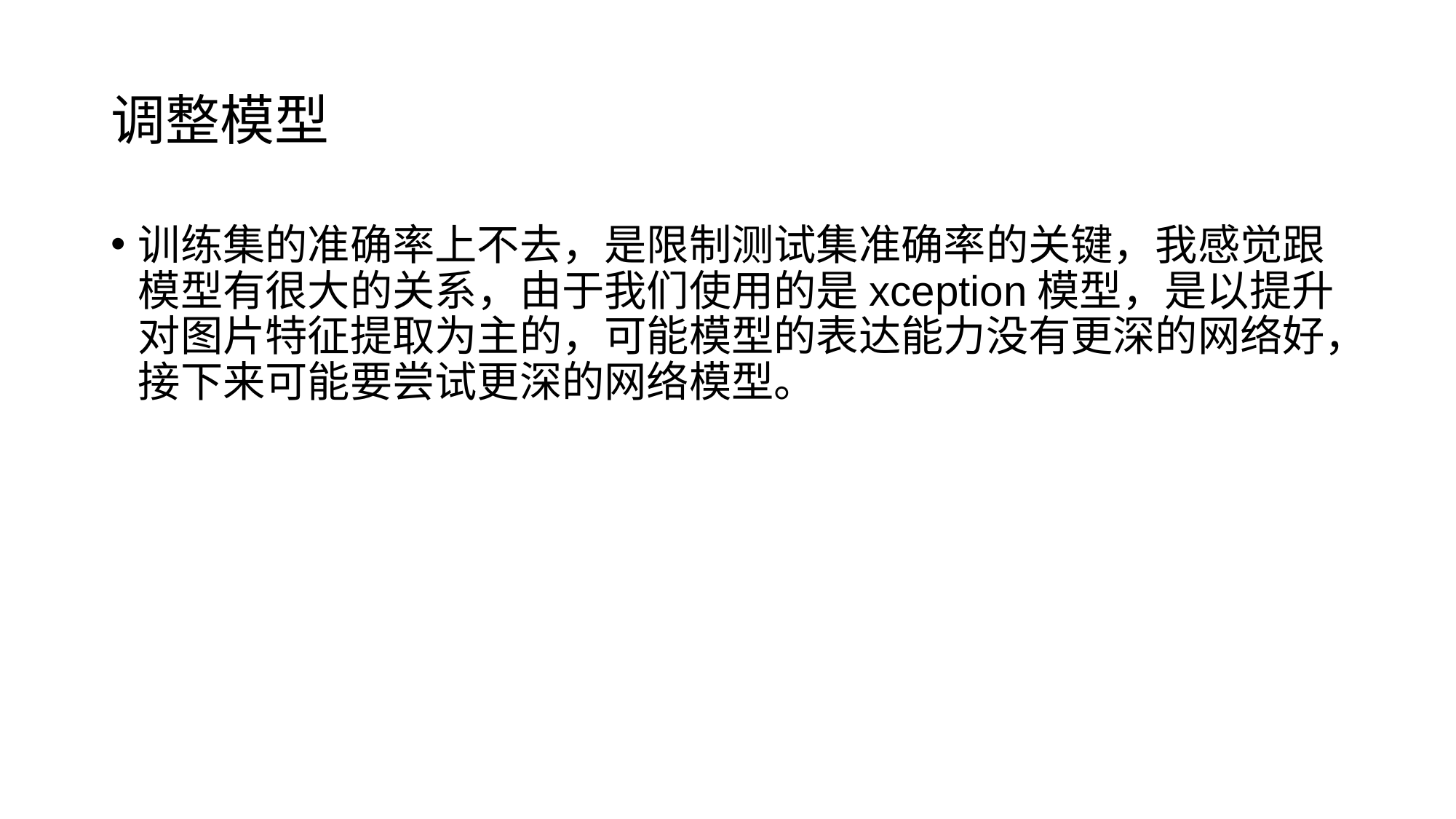

# 调整模型
训练集的准确率上不去，是限制测试集准确率的关键，我感觉跟模型有很大的关系，由于我们使用的是xception模型，是以提升对图片特征提取为主的，可能模型的表达能力没有更深的网络好，接下来可能要尝试更深的网络模型。